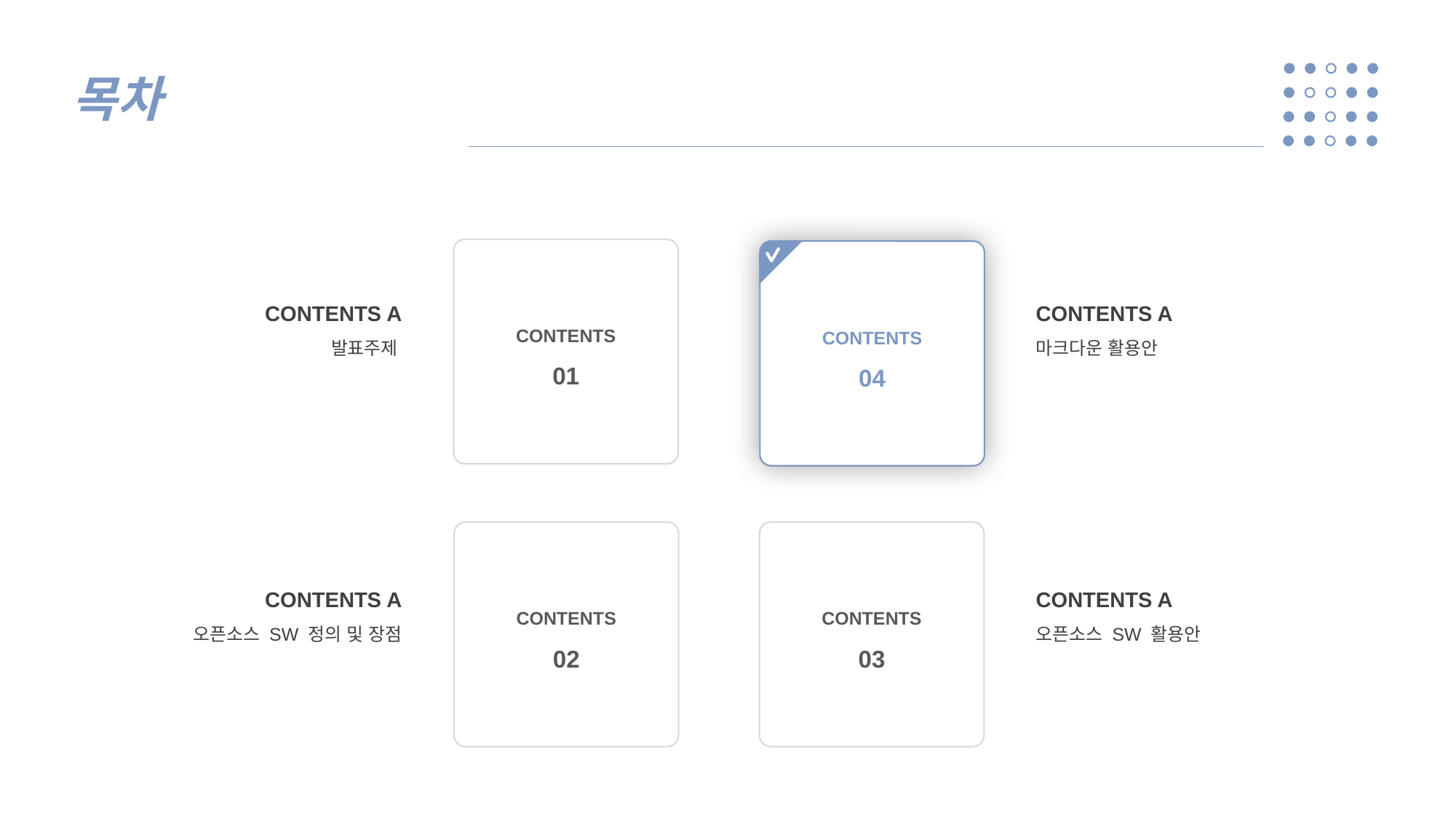

목차

CONTENTS
01
CONTENTS
02
CONTENTS
02
CONTENTS
04

CONTENTS A
발표주제
CONTENTS A
마크다운 활용안

CONTENTS
02
CONTENTS
03
CONTENTS A
오픈소스 SW 정의 및 장점

CONTENTS A
오픈소스 SW 활용안